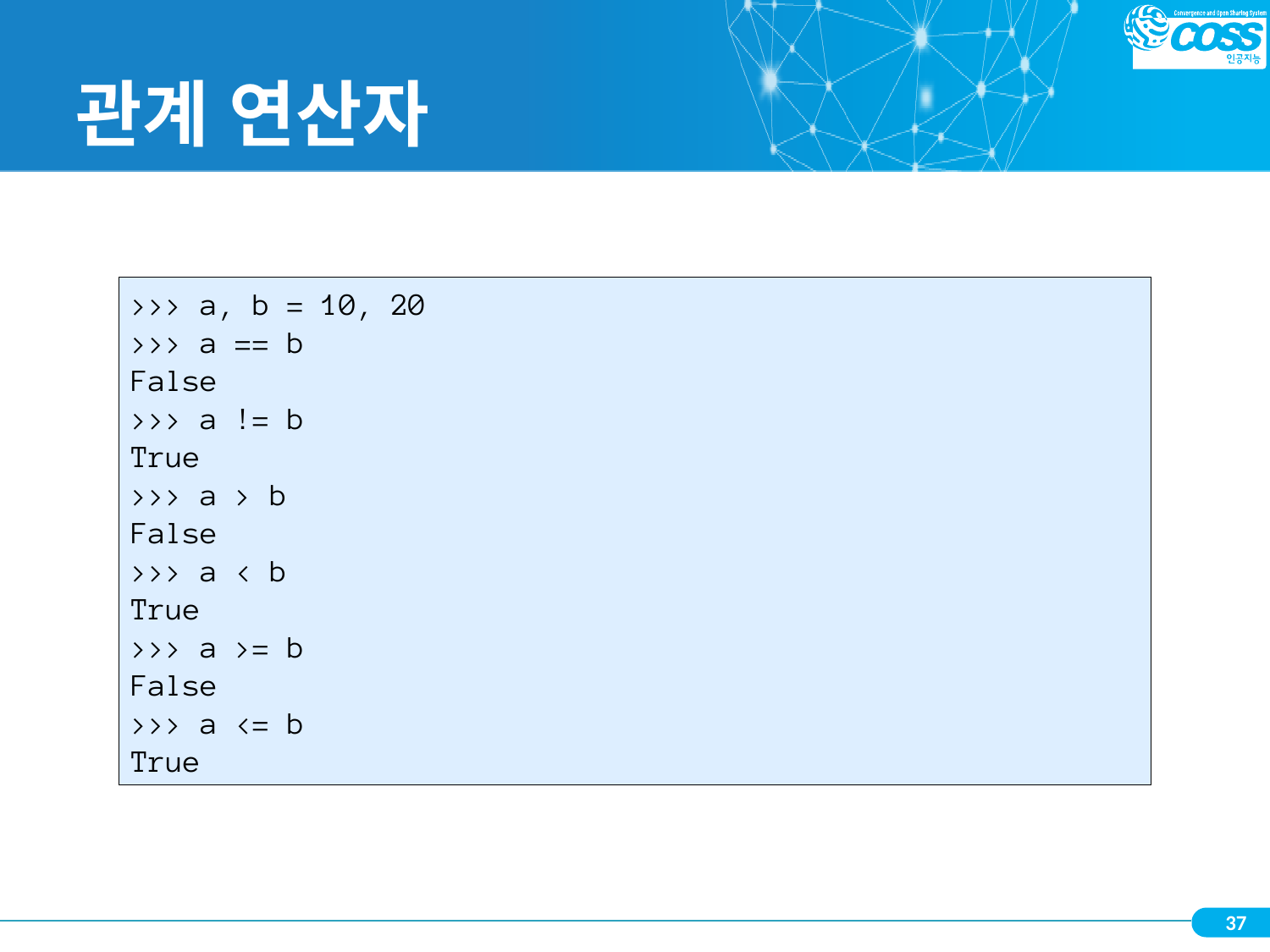

# 관계 연산자

>>> a, b = 10, 20
>>> a == b
False
>>> a != b
True
>>> a > b
False
>>> a < b
True
>>> a >= b
False
>>> a <= b
True